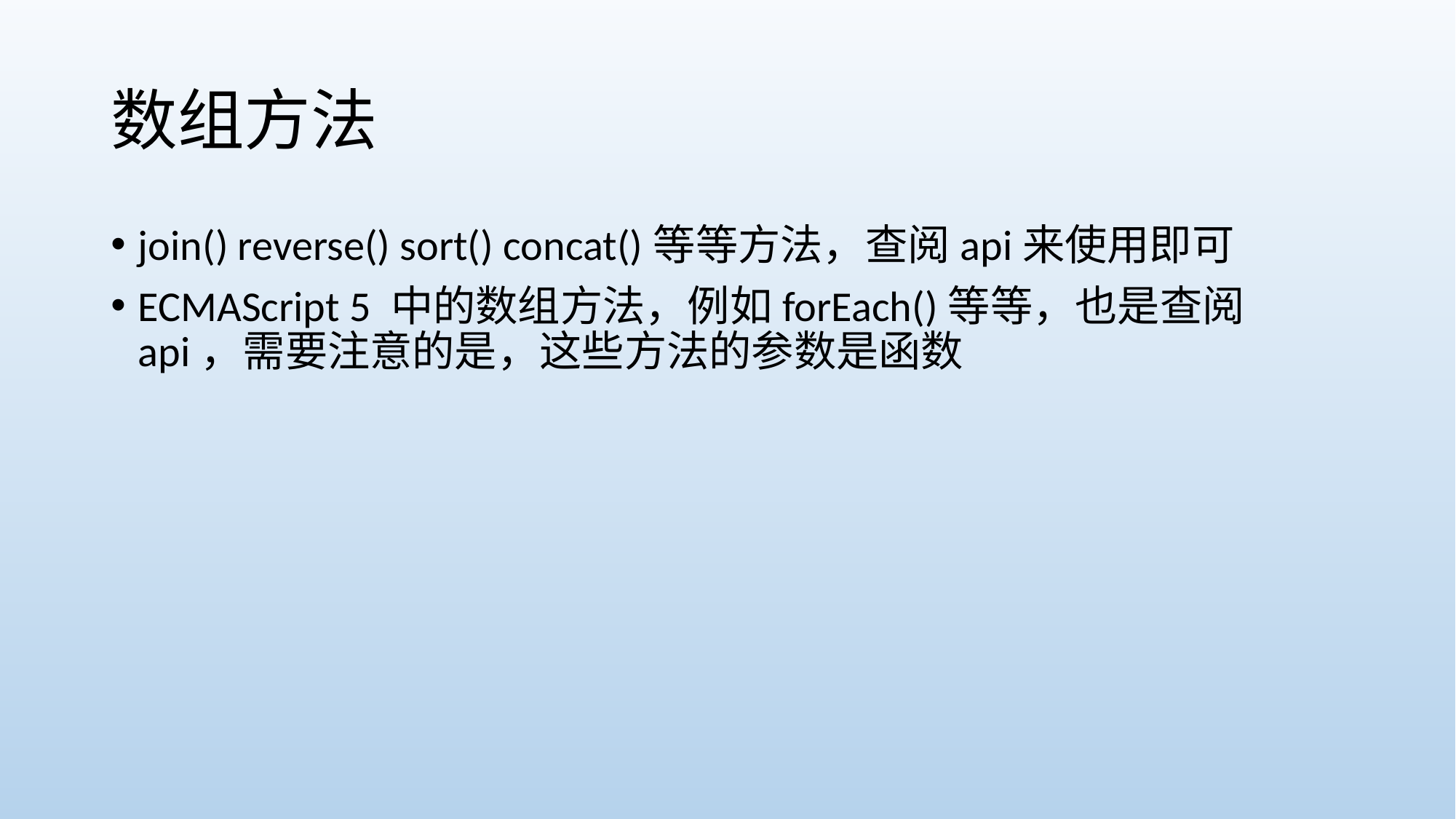

# 数组方法
join() reverse() sort() concat()等等方法，查阅api来使用即可
ECMAScript 5 中的数组方法，例如forEach()等等，也是查阅api，需要注意的是，这些方法的参数是函数